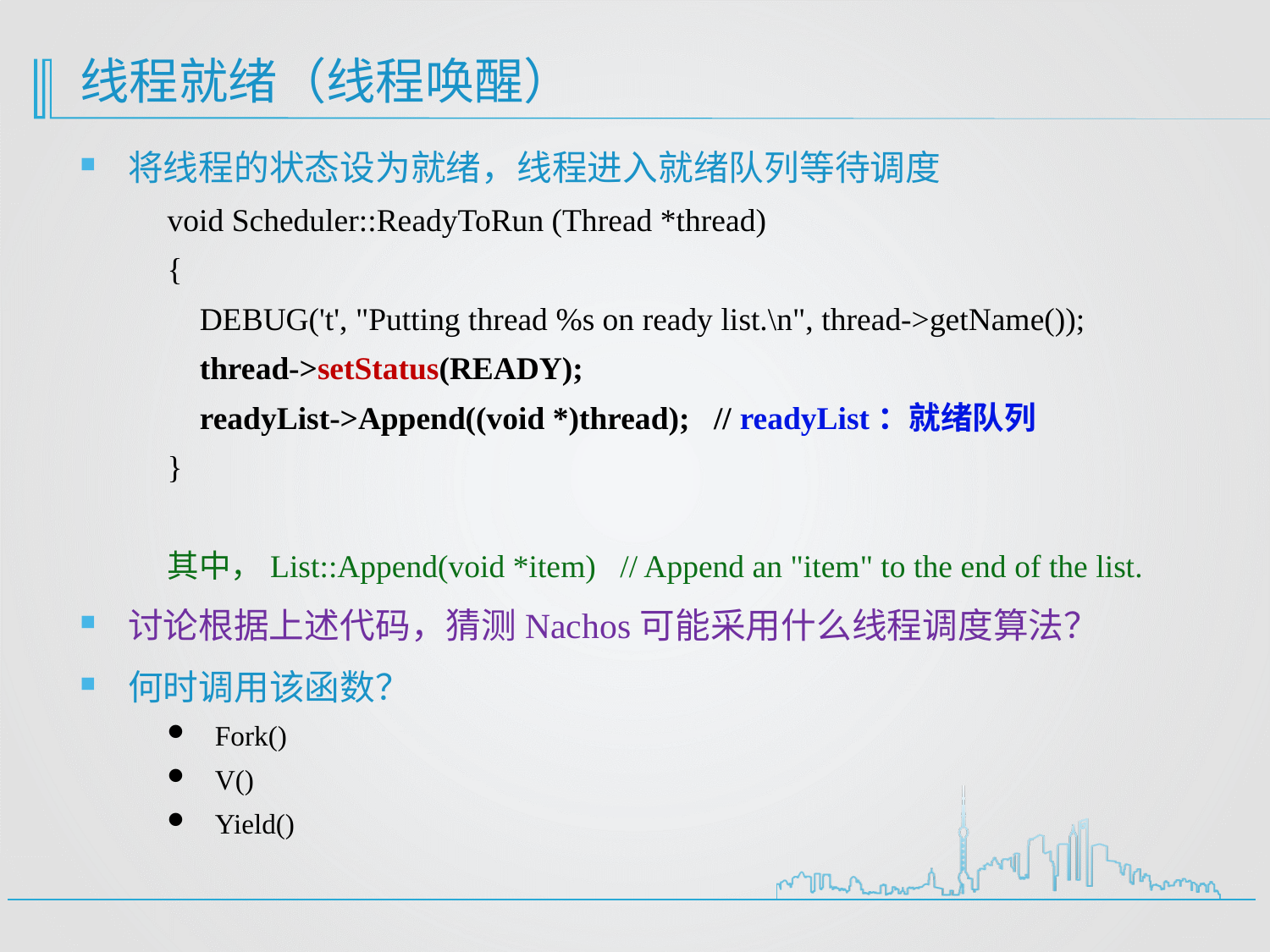

# 线程就绪（线程唤醒）
将线程的状态设为就绪，线程进入就绪队列等待调度
void Scheduler::ReadyToRun (Thread *thread)
{
    DEBUG('t', "Putting thread %s on ready list.\n", thread->getName());
    thread->setStatus(READY);
    readyList->Append((void *)thread);   // readyList：就绪队列
}

其中，List::Append(void *item)   // Append an "item" to the end of the list.
讨论根据上述代码，猜测Nachos可能采用什么线程调度算法？
何时调用该函数？
Fork()
V()
Yield()